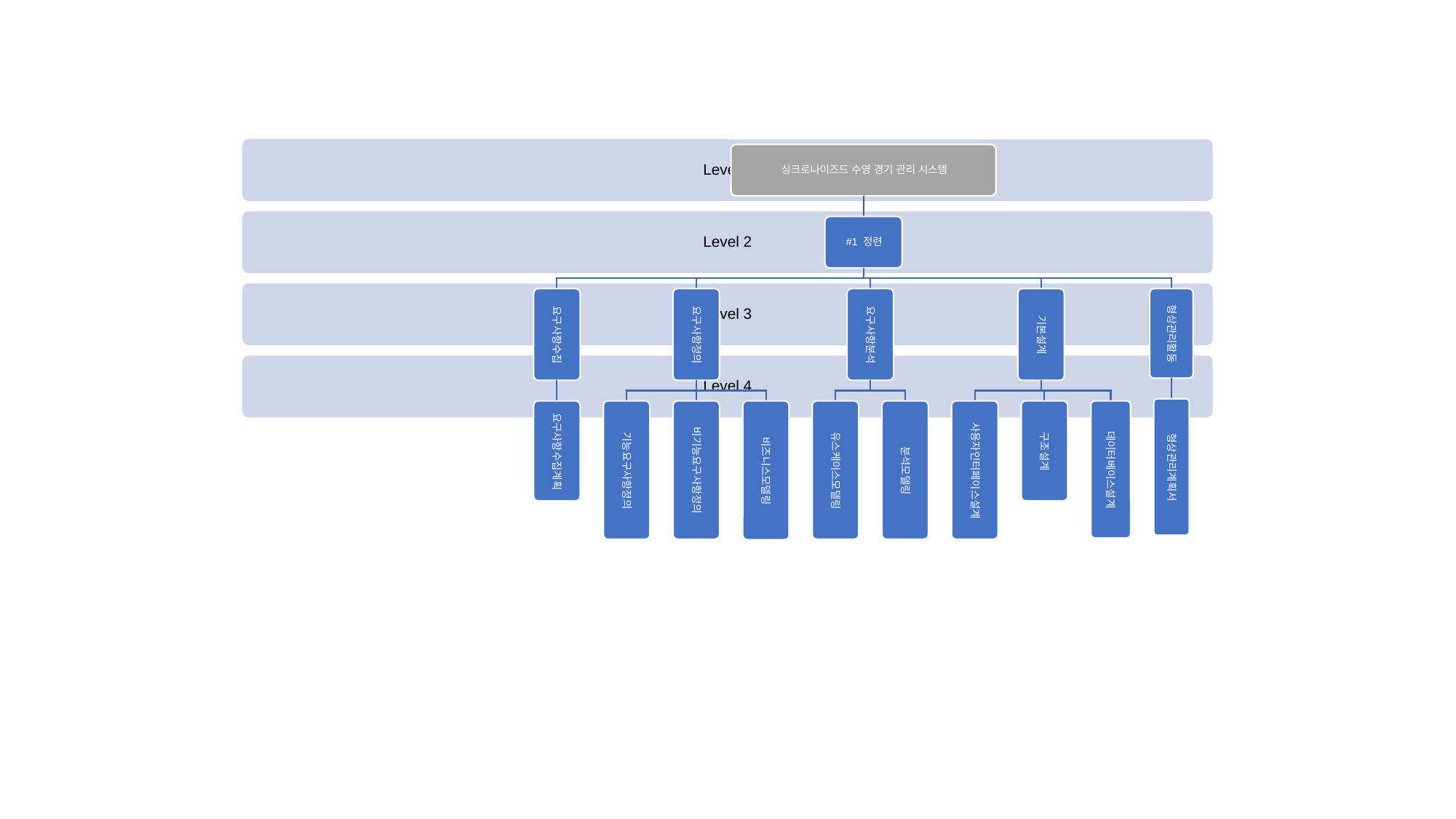

Level 4
Level 3
Level 2
Level 1
싱크로나이즈드 수영 경기 관리 시스템
#1 정련
요구사항수집
요구사항수집계획
요구사항정의
기능요구사항정의
비기능요구사항정의
비즈니스모델링
요구사항분석
유스케이스모델링
분석모델링
기본설계
사용자인터페이스설계
구조설계
데이터베이스설계
형상관리활동
형상관리계획서